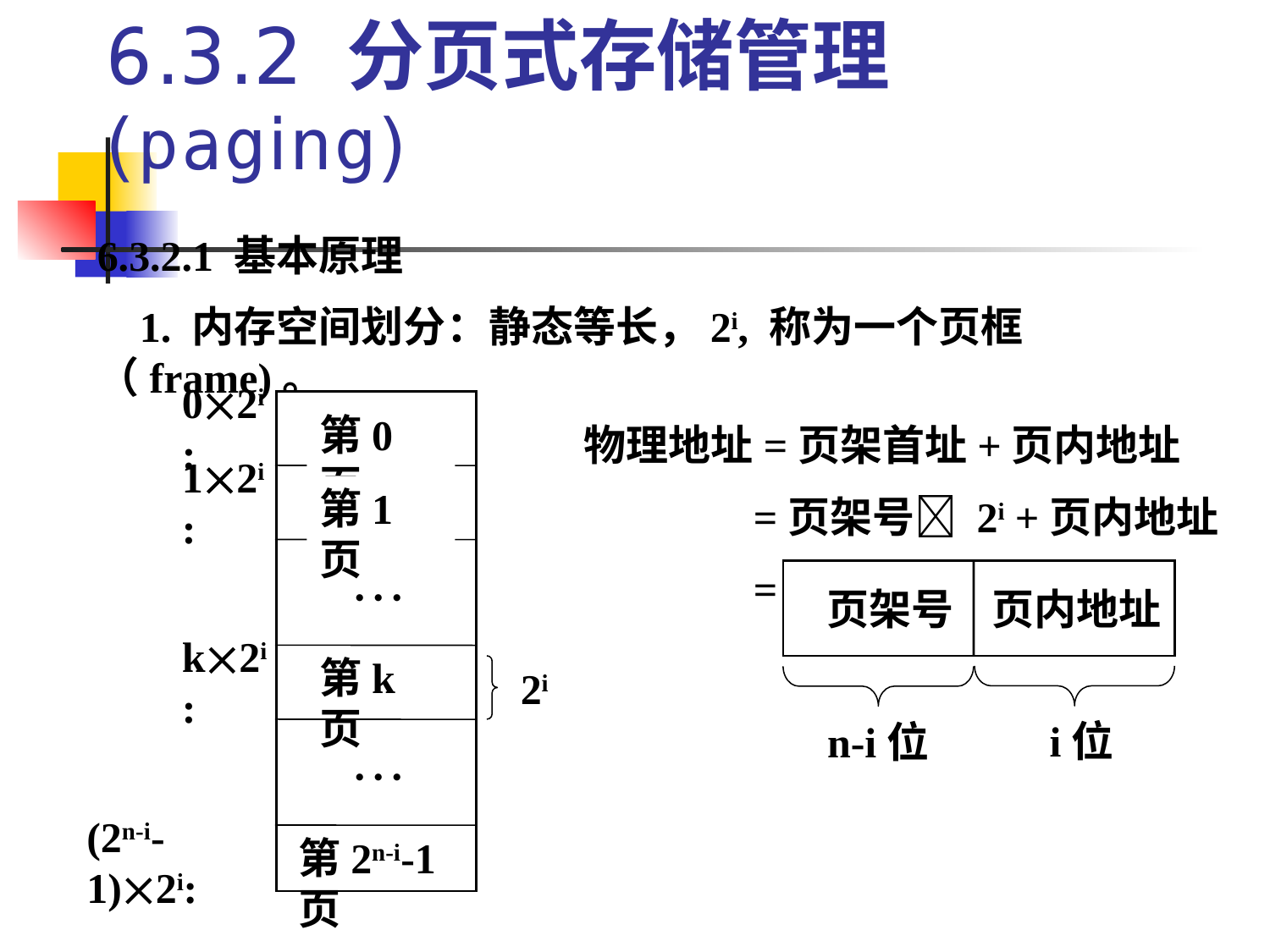

# 6.3.2 分页式存储管理(paging)
6.3.2.1 基本原理
    1. 内存空间划分：静态等长，2i, 称为一个页框（frame)。
0×2i:

第0页
物理地址=页架首址+页内地址
                =页架号× 2i +页内地址
                =
1×2i:

第1页

...
  页架号    页内地址

k×2i:

第k页

2i
i位
n-i位

...
(2n-i-1)×2i:

第2n-i-1页